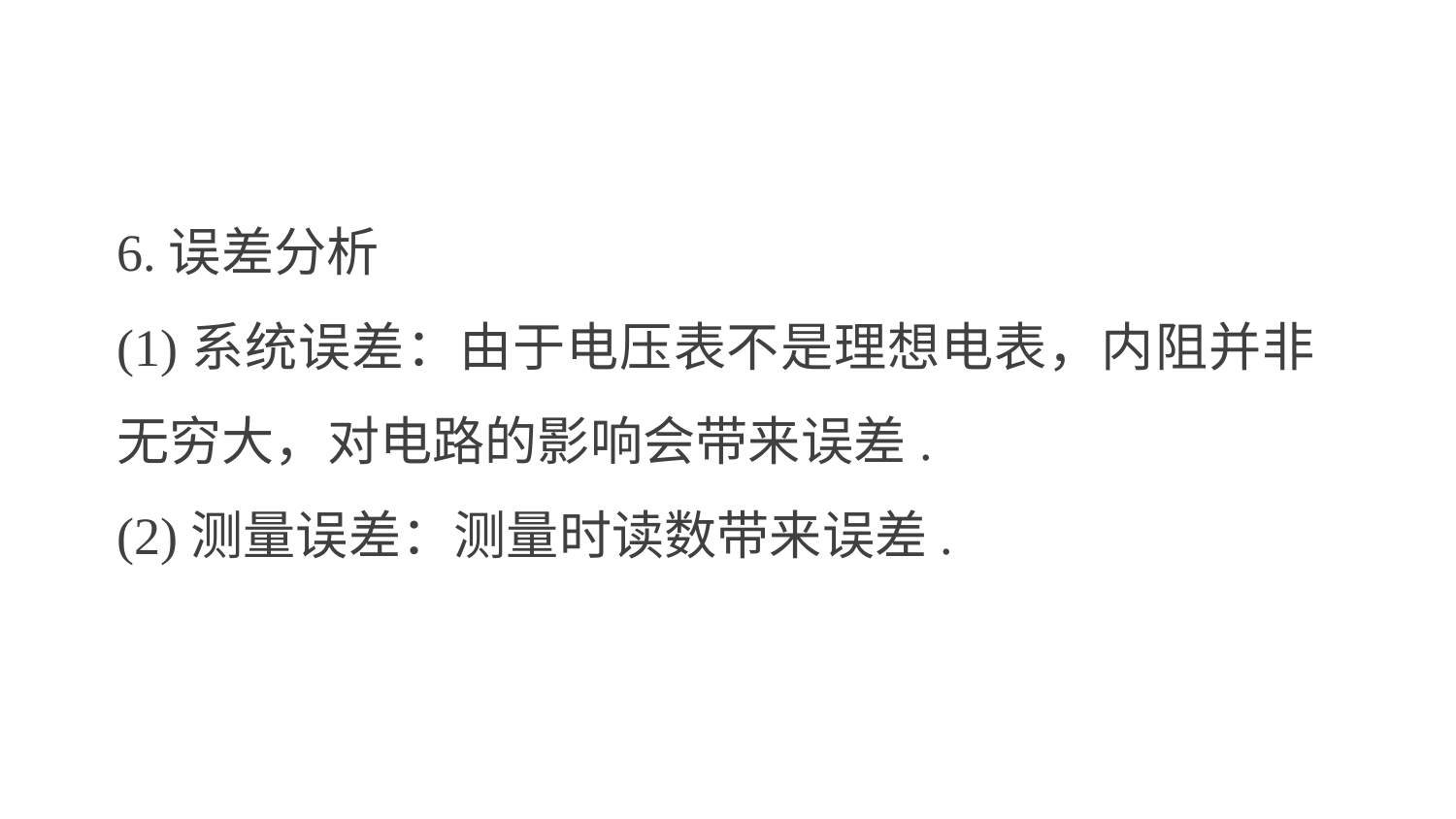

6.误差分析
(1)系统误差：由于电压表不是理想电表，内阻并非无穷大，对电路的影响会带来误差.
(2)测量误差：测量时读数带来误差.